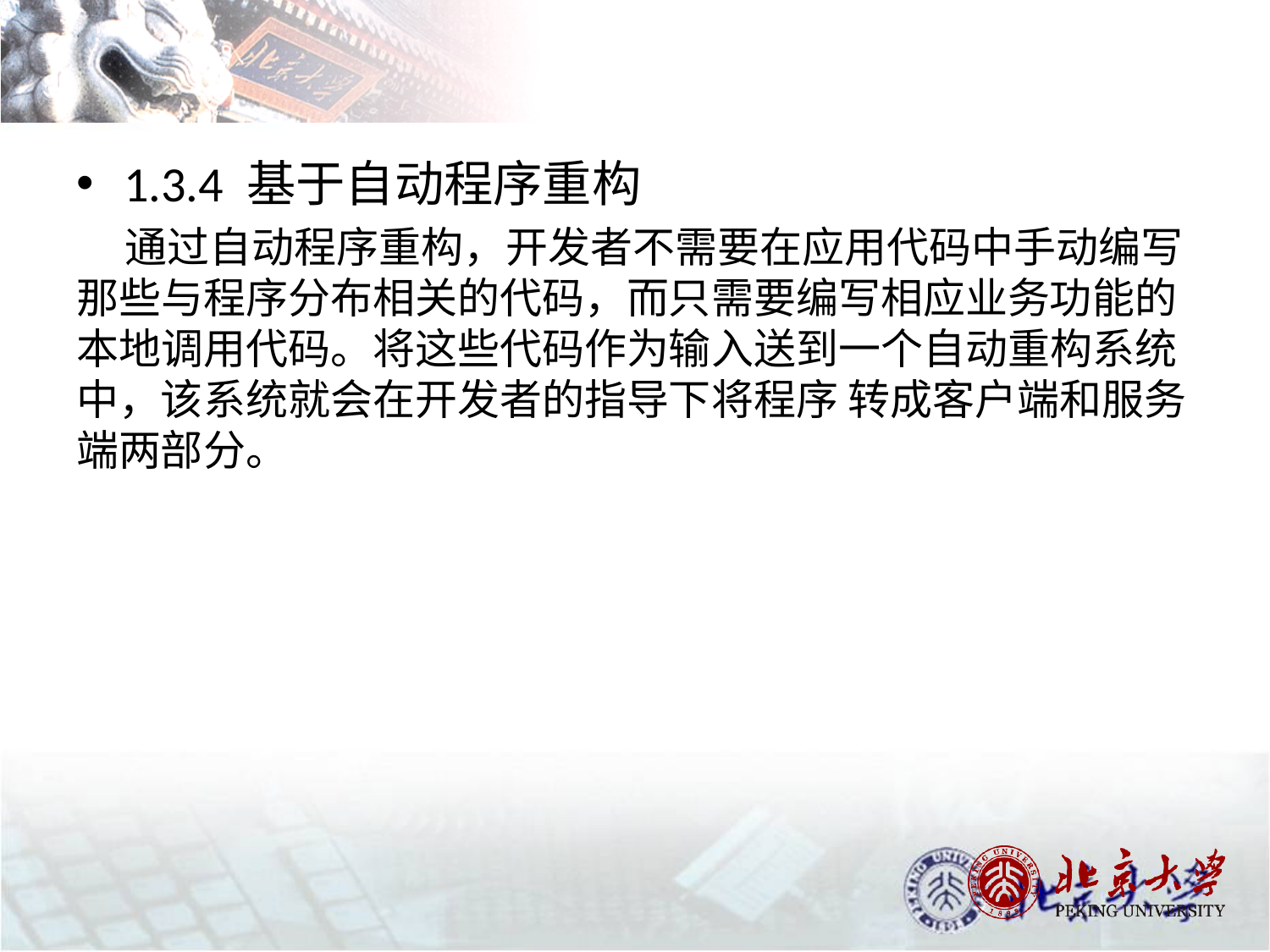

#
1.3.4 基于自动程序重构
    通过自动程序重构，开发者不需要在应用代码中手动编写那些与程序分布相关的代码，而只需要编写相应业务功能的本地调用代码。将这些代码作为输入送到一个自动重构系统中，该系统就会在开发者的指导下将程序 转成客户端和服务端两部分。